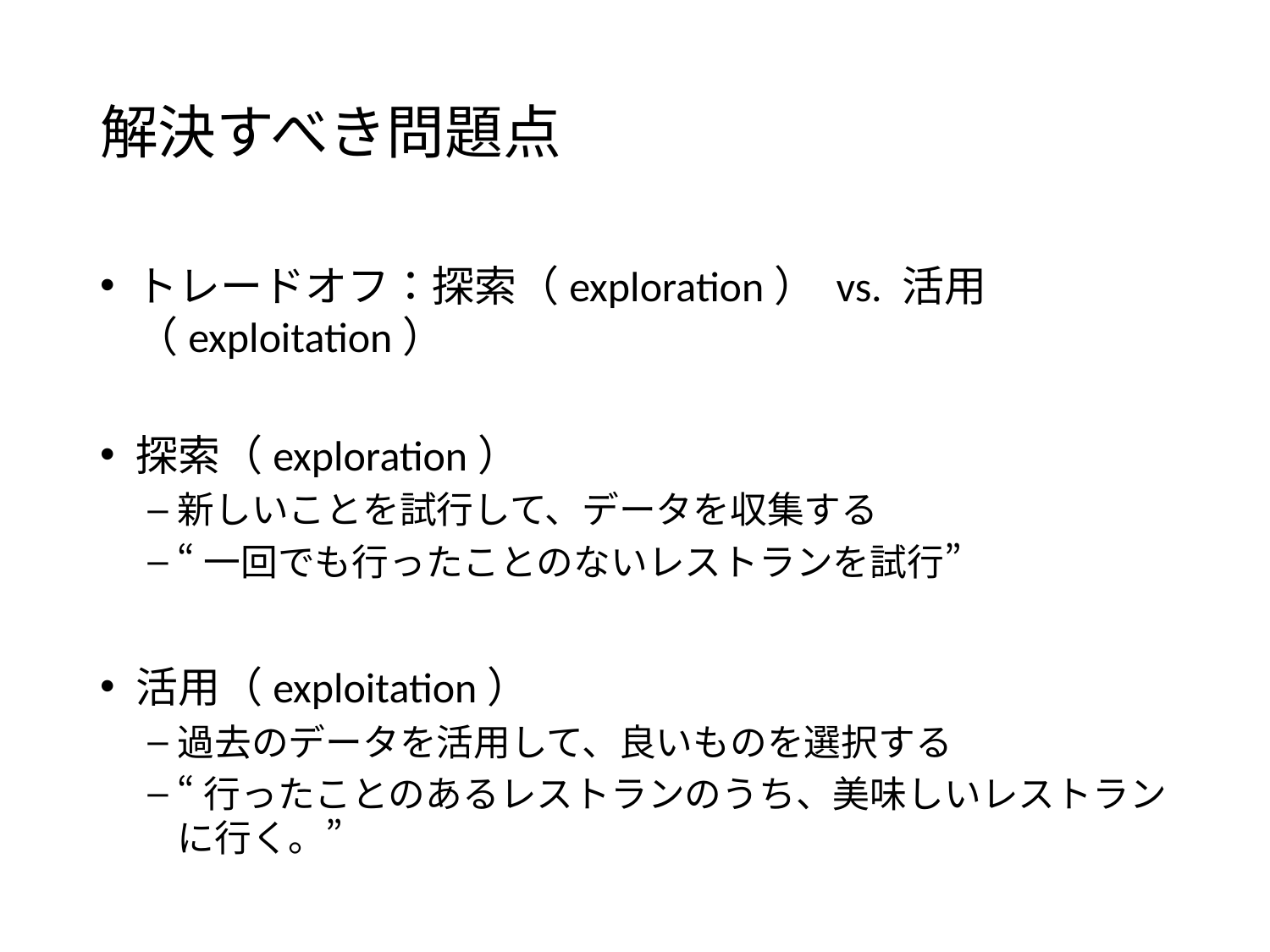

# 解決すべき問題点
トレードオフ：探索（exploration） vs. 活用（exploitation）

探索（exploration）
新しいことを試行して、データを収集する
“一回でも行ったことのないレストランを試行”

活用（exploitation）
過去のデータを活用して、良いものを選択する
“行ったことのあるレストランのうち、美味しいレストランに行く。”